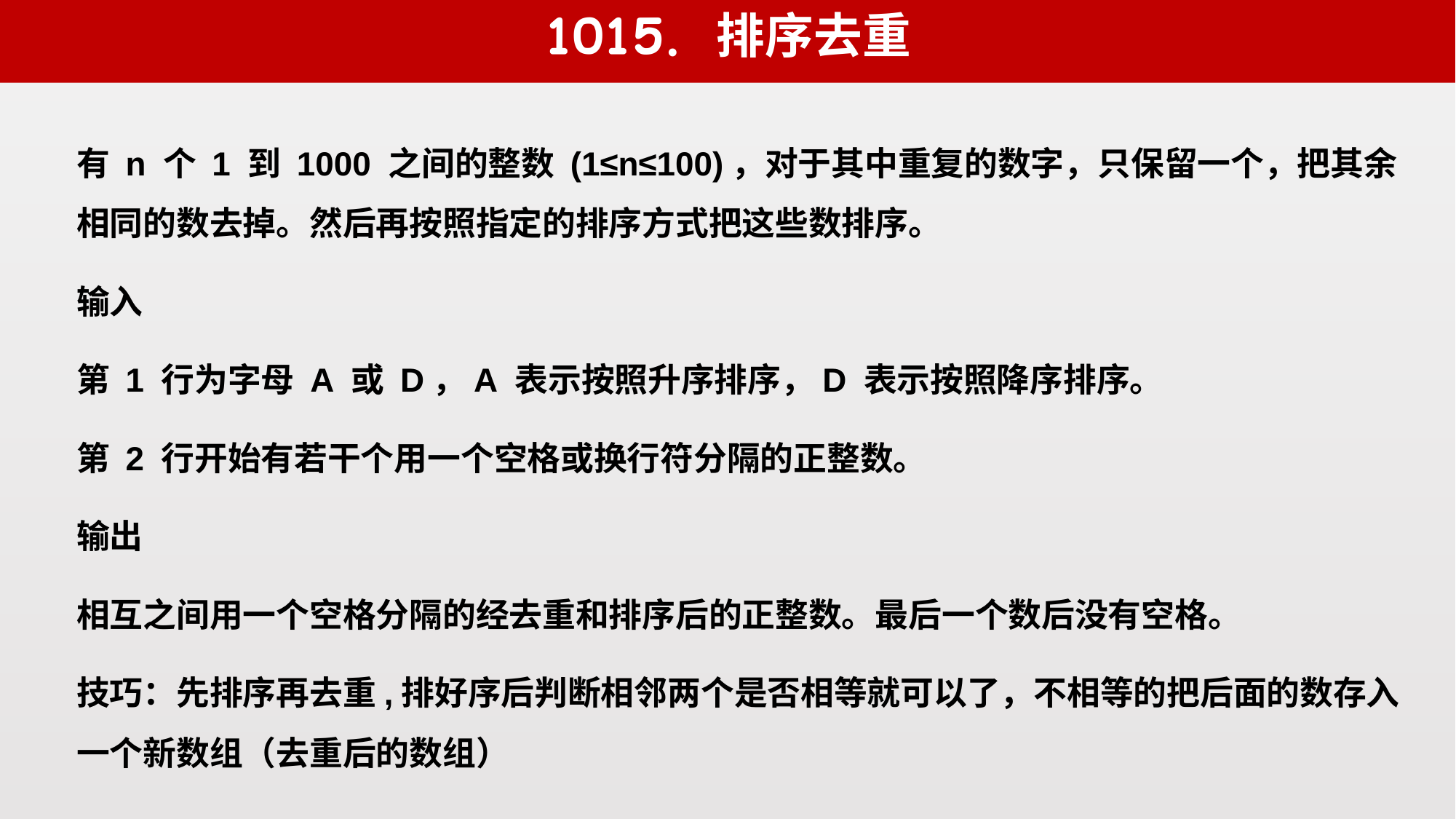

1015. 排序去重
有 n 个 1 到 1000 之间的整数 (1≤n≤100)，对于其中重复的数字，只保留一个，把其余相同的数去掉。然后再按照指定的排序方式把这些数排序。
输入
第 1 行为字母 A 或 D，A 表示按照升序排序，D 表示按照降序排序。
第 2 行开始有若干个用一个空格或换行符分隔的正整数。
输出
相互之间用一个空格分隔的经去重和排序后的正整数。最后一个数后没有空格。
技巧：先排序再去重,排好序后判断相邻两个是否相等就可以了，不相等的把后面的数存入一个新数组（去重后的数组）